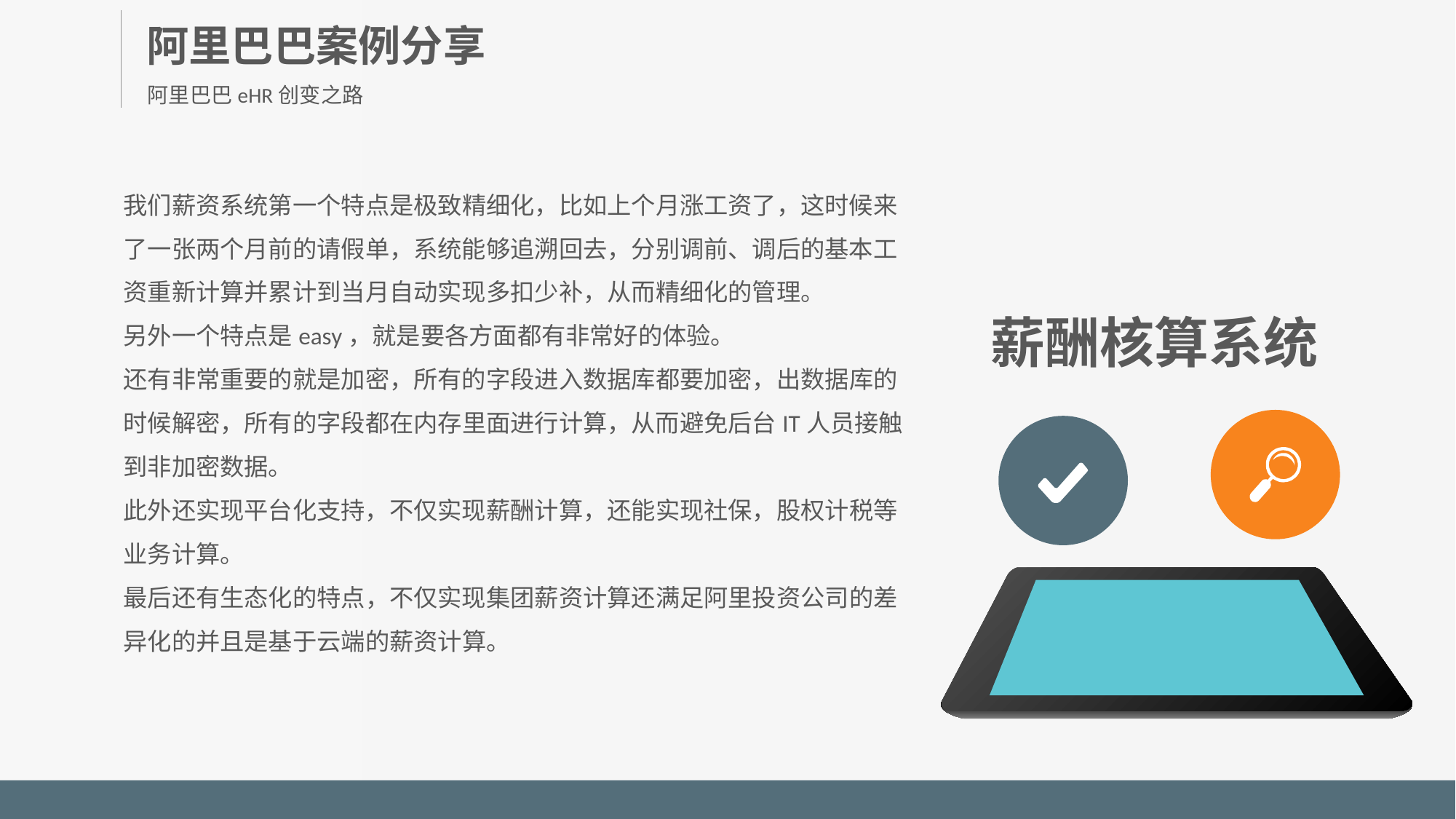

阿里巴巴案例分享
阿里巴巴eHR创变之路
我们薪资系统第一个特点是极致精细化，比如上个月涨工资了，这时候来了一张两个月前的请假单，系统能够追溯回去，分别调前、调后的基本工资重新计算并累计到当月自动实现多扣少补，从而精细化的管理。
另外一个特点是easy，就是要各方面都有非常好的体验。
还有非常重要的就是加密，所有的字段进入数据库都要加密，出数据库的时候解密，所有的字段都在内存里面进行计算，从而避免后台IT人员接触到非加密数据。
此外还实现平台化支持，不仅实现薪酬计算，还能实现社保，股权计税等业务计算。
最后还有生态化的特点，不仅实现集团薪资计算还满足阿里投资公司的差异化的并且是基于云端的薪资计算。
薪酬核算系统